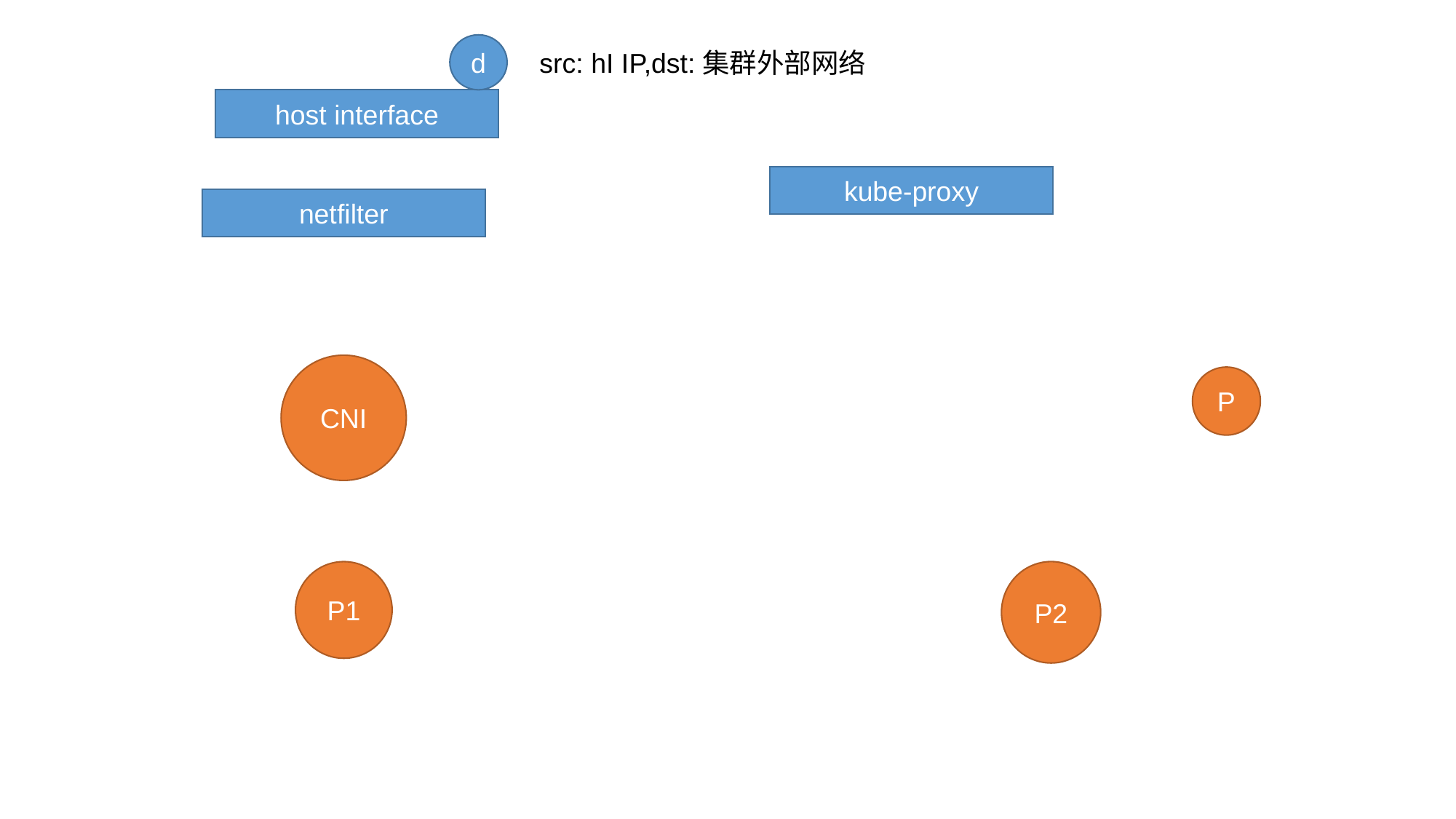

d
src: hI IP,dst:集群外部网络
host interface
kube-proxy
netfilter
CNI
P
P1
P2